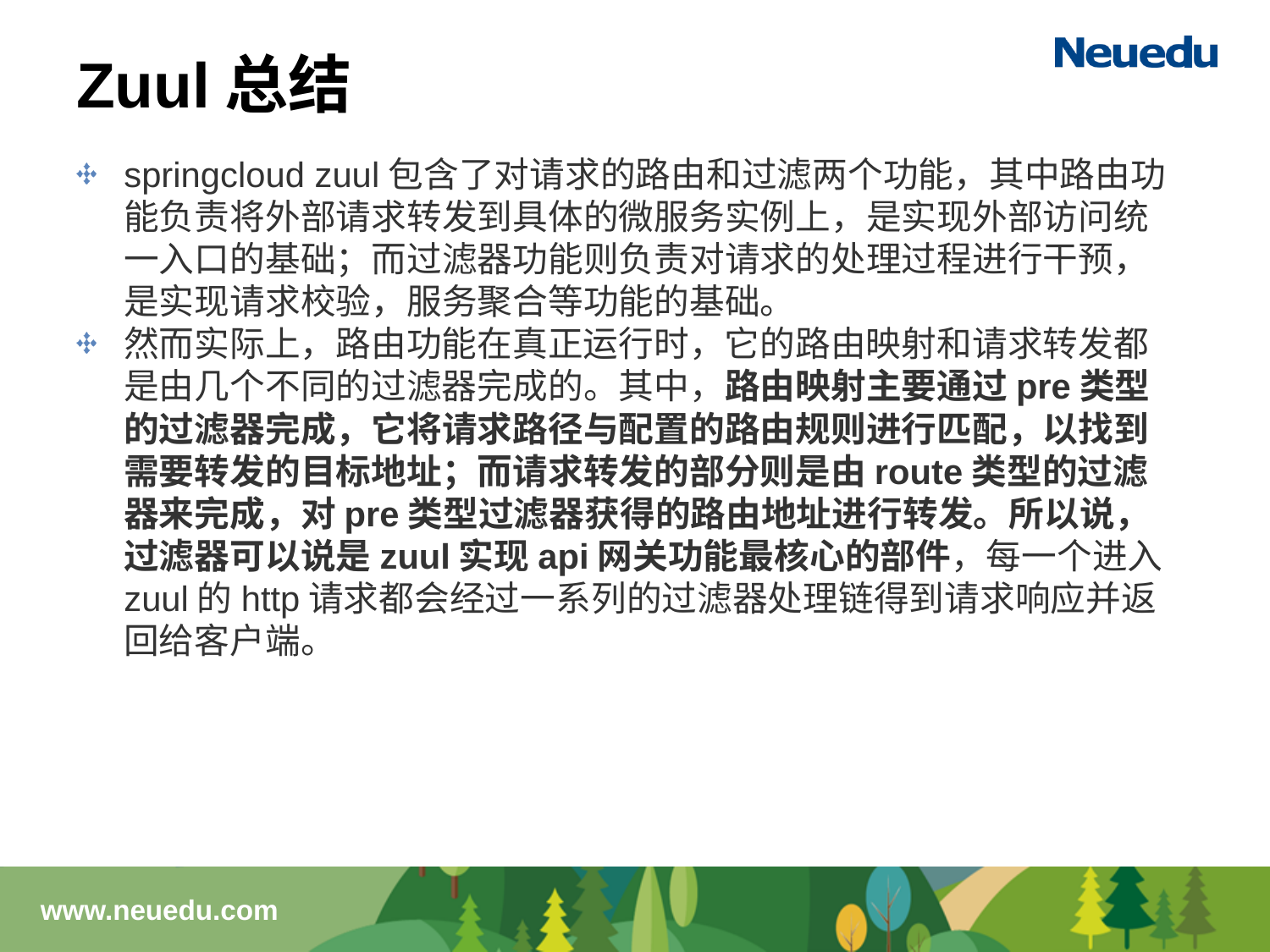

# Zuul总结
springcloud zuul包含了对请求的路由和过滤两个功能，其中路由功能负责将外部请求转发到具体的微服务实例上，是实现外部访问统一入口的基础；而过滤器功能则负责对请求的处理过程进行干预，是实现请求校验，服务聚合等功能的基础。
然而实际上，路由功能在真正运行时，它的路由映射和请求转发都是由几个不同的过滤器完成的。其中，路由映射主要通过pre类型的过滤器完成，它将请求路径与配置的路由规则进行匹配，以找到需要转发的目标地址；而请求转发的部分则是由route类型的过滤器来完成，对pre类型过滤器获得的路由地址进行转发。所以说，过滤器可以说是zuul实现api网关功能最核心的部件，每一个进入zuul的http请求都会经过一系列的过滤器处理链得到请求响应并返回给客户端。